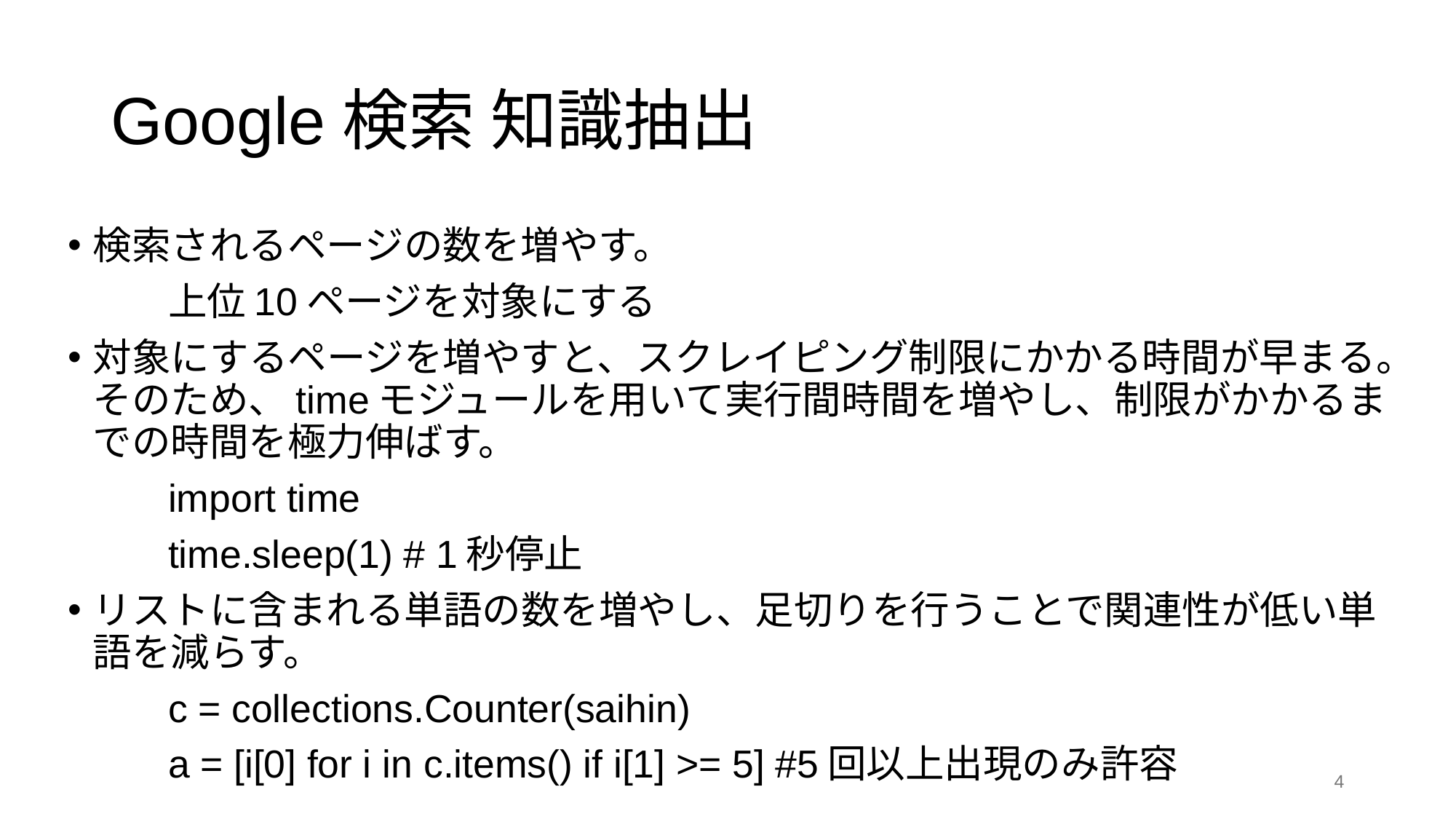

# Google検索 知識抽出
検索されるページの数を増やす。
	上位10ページを対象にする
対象にするページを増やすと、スクレイピング制限にかかる時間が早まる。そのため、timeモジュールを用いて実行間時間を増やし、制限がかかるまでの時間を極力伸ばす。
	import time
	time.sleep(1) # 1秒停止
リストに含まれる単語の数を増やし、足切りを行うことで関連性が低い単語を減らす。
	c = collections.Counter(saihin)
    	a = [i[0] for i in c.items() if i[1] >= 5] #5回以上出現のみ許容

4